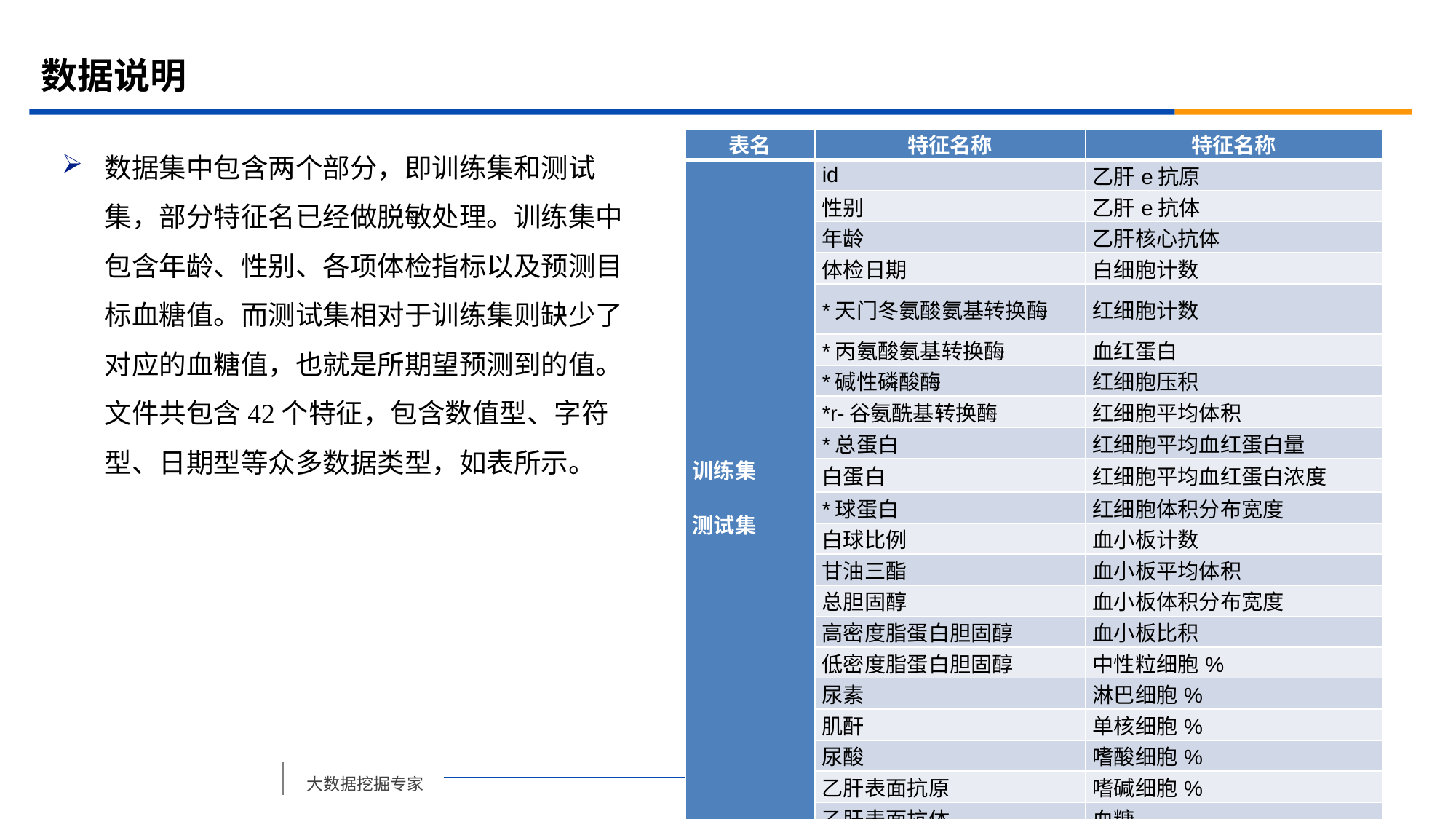

# 数据说明
数据集中包含两个部分，即训练集和测试集，部分特征名已经做脱敏处理。训练集中包含年龄、性别、各项体检指标以及预测目标血糖值。而测试集相对于训练集则缺少了对应的血糖值，也就是所期望预测到的值。文件共包含42个特征，包含数值型、字符型、日期型等众多数据类型，如表所示。
| 表名 | 特征名称 | 特征名称 |
| --- | --- | --- |
| 训练集   测试集 | id | 乙肝e抗原 |
|  | 性别 | 乙肝e抗体 |
|  | 年龄 | 乙肝核心抗体 |
|  | 体检日期 | 白细胞计数 |
|  | \*天门冬氨酸氨基转换酶 | 红细胞计数 |
|  | \*丙氨酸氨基转换酶 | 血红蛋白 |
|  | \*碱性磷酸酶 | 红细胞压积 |
|  | \*r-谷氨酰基转换酶 | 红细胞平均体积 |
|  | \*总蛋白 | 红细胞平均血红蛋白量 |
|  | 白蛋白 | 红细胞平均血红蛋白浓度 |
|  | \*球蛋白 | 红细胞体积分布宽度 |
|  | 白球比例 | 血小板计数 |
|  | 甘油三酯 | 血小板平均体积 |
|  | 总胆固醇 | 血小板体积分布宽度 |
|  | 高密度脂蛋白胆固醇 | 血小板比积 |
|  | 低密度脂蛋白胆固醇 | 中性粒细胞% |
|  | 尿素 | 淋巴细胞% |
|  | 肌酐 | 单核细胞% |
|  | 尿酸 | 嗜酸细胞% |
|  | 乙肝表面抗原 | 嗜碱细胞% |
|  | 乙肝表面抗体 | 血糖 |